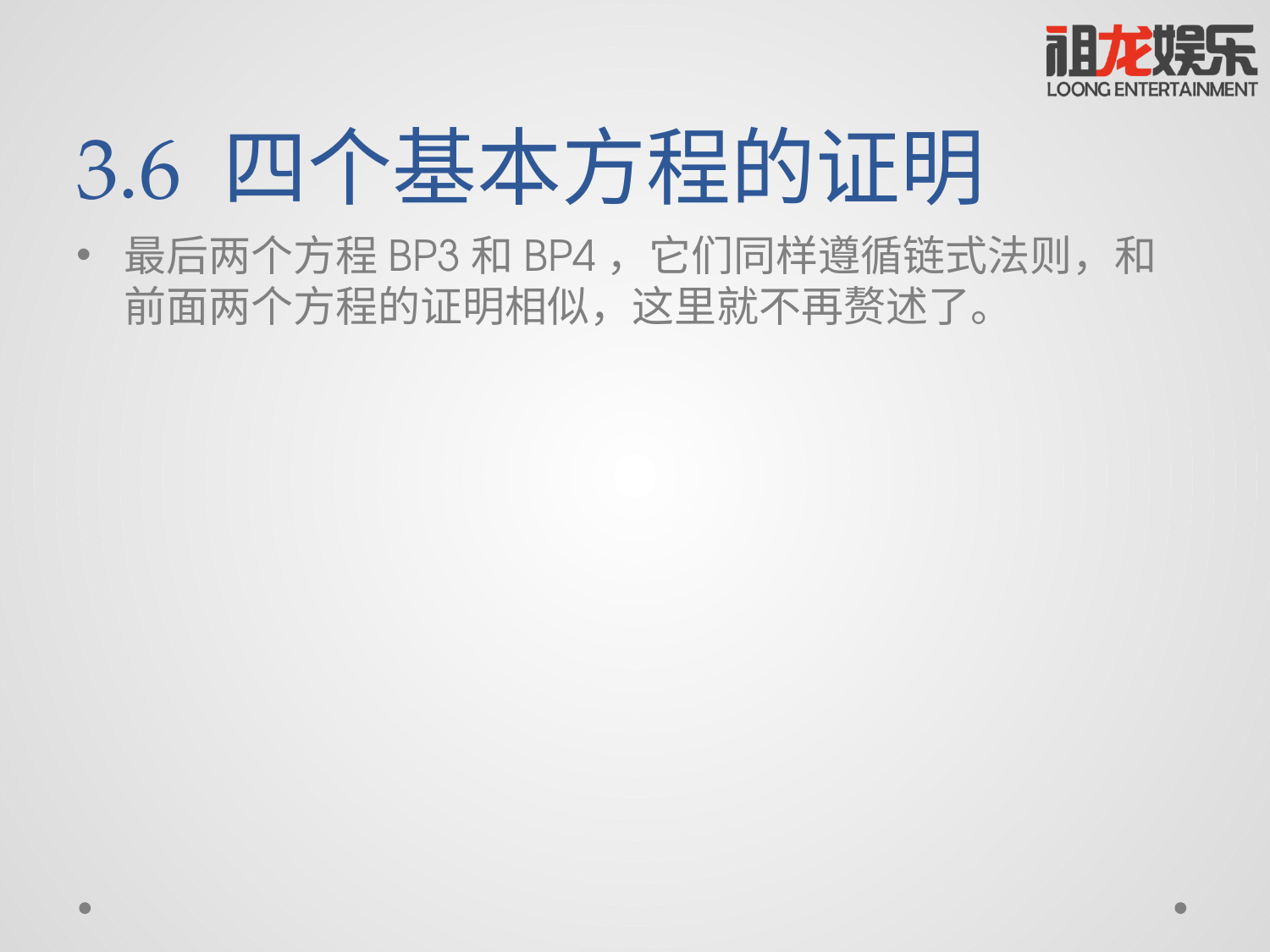

# 3.6 四个基本方程的证明
最后两个方程BP3和BP4，它们同样遵循链式法则，和前面两个方程的证明相似，这里就不再赘述了。